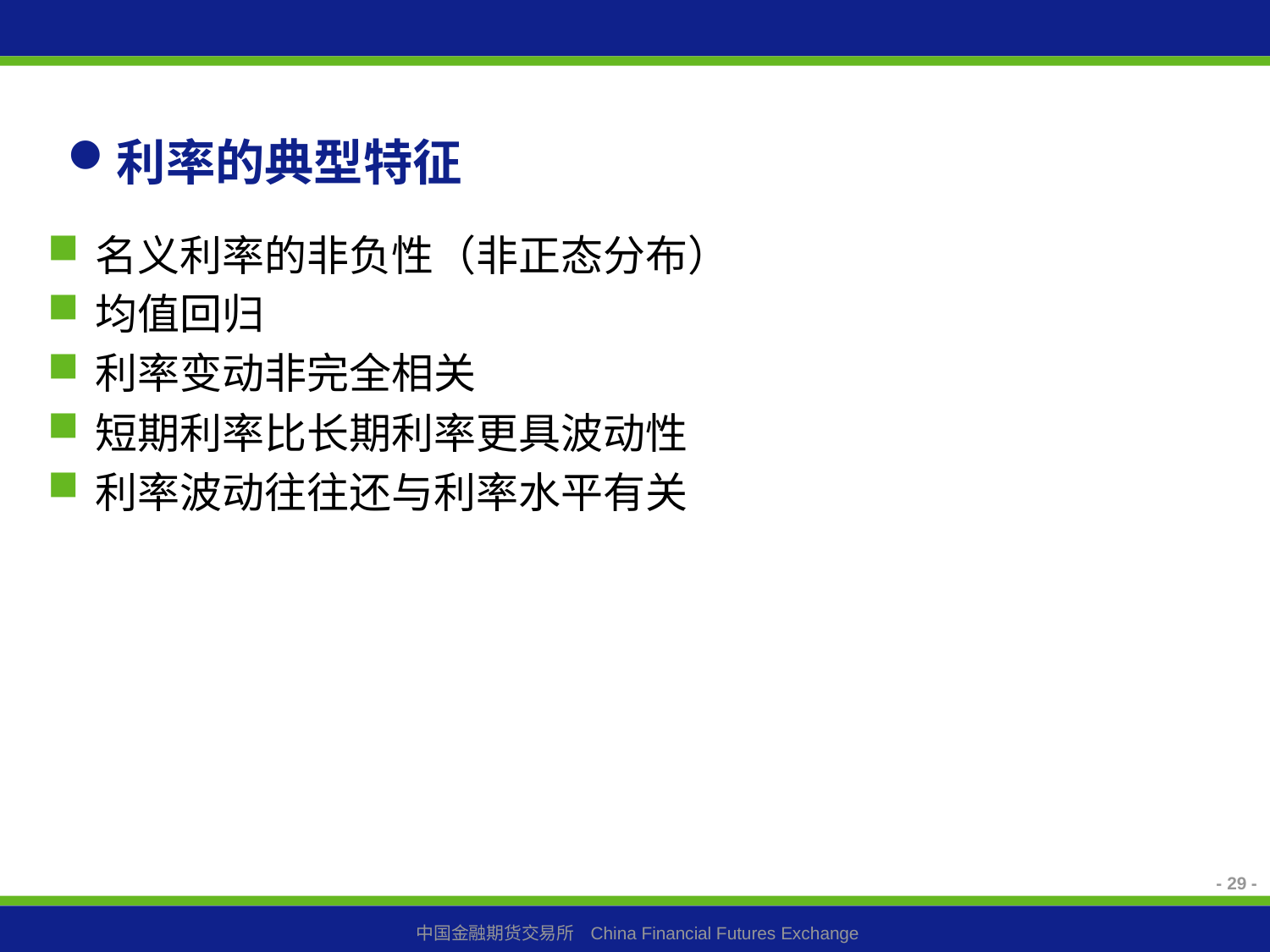

# 利率的典型特征
名义利率的非负性（非正态分布）
均值回归
利率变动非完全相关
短期利率比长期利率更具波动性
利率波动往往还与利率水平有关
29